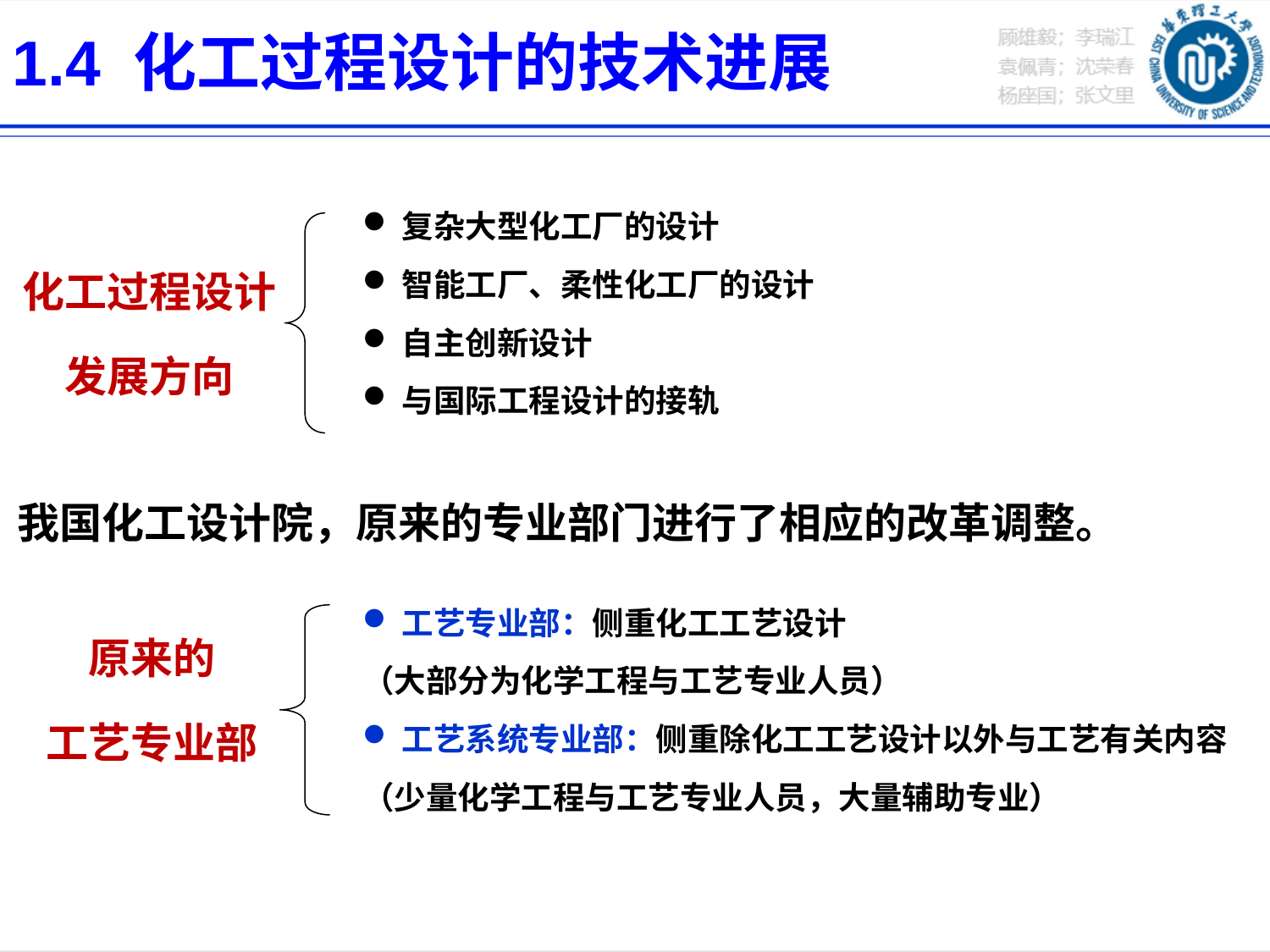

1.4 化工过程设计的技术进展
复杂大型化工厂的设计
智能工厂、柔性化工厂的设计
自主创新设计
与国际工程设计的接轨

化工过程设计
发展方向
我国化工设计院，原来的专业部门进行了相应的改革调整。
工艺专业部：侧重化工工艺设计
（大部分为化学工程与工艺专业人员）
工艺系统专业部：侧重除化工工艺设计以外与工艺有关内容
（少量化学工程与工艺专业人员，大量辅助专业）

原来的
工艺专业部